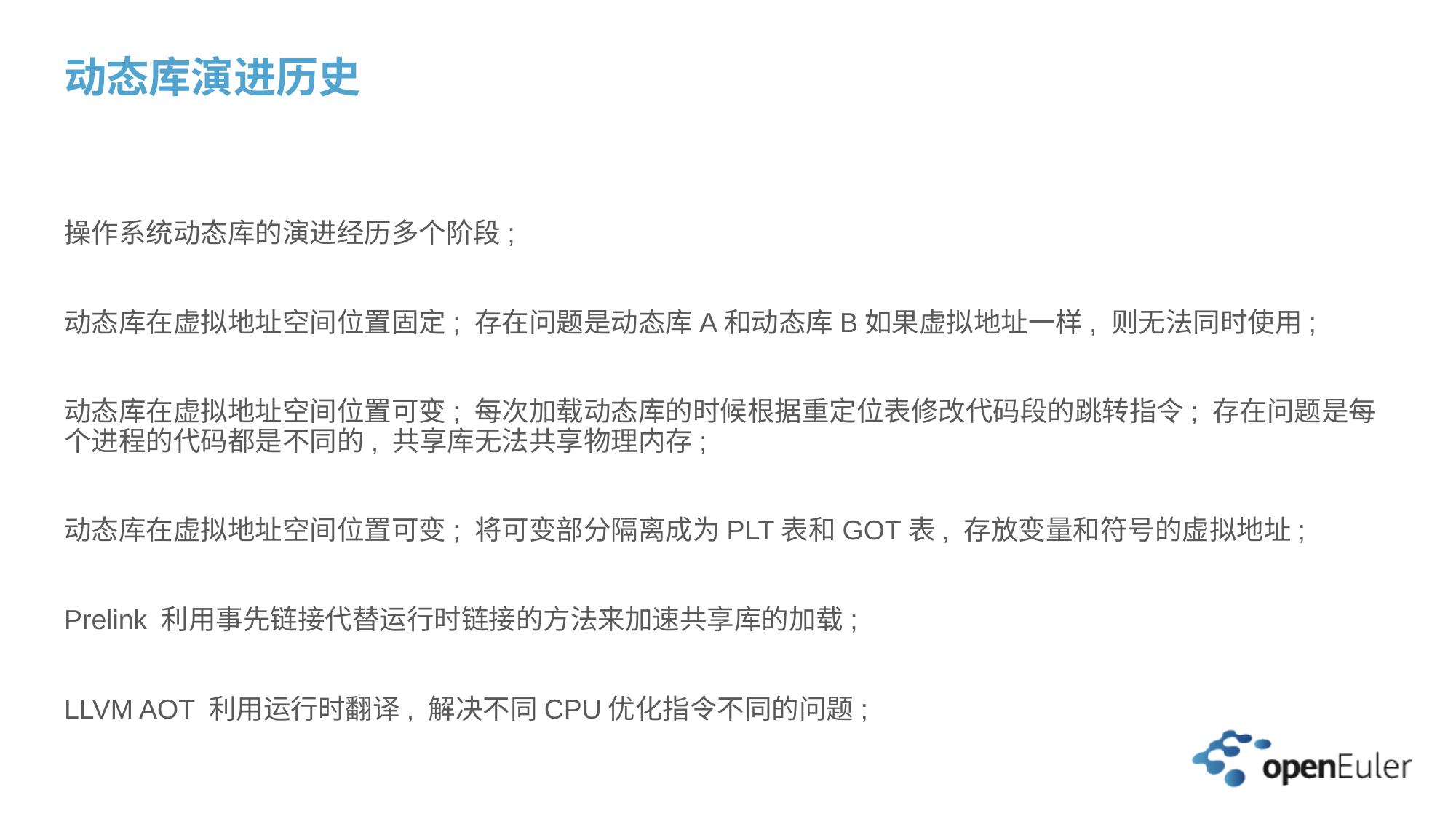

# 动态库演进历史
操作系统动态库的演进经历多个阶段;

动态库在虚拟地址空间位置固定; 存在问题是动态库A和动态库B如果虚拟地址一样, 则无法同时使用;

动态库在虚拟地址空间位置可变; 每次加载动态库的时候根据重定位表修改代码段的跳转指令; 存在问题是每个进程的代码都是不同的, 共享库无法共享物理内存;

动态库在虚拟地址空间位置可变; 将可变部分隔离成为PLT表和GOT表, 存放变量和符号的虚拟地址;

Prelink 利用事先链接代替运行时链接的方法来加速共享库的加载;

LLVM AOT 利用运行时翻译, 解决不同CPU优化指令不同的问题;